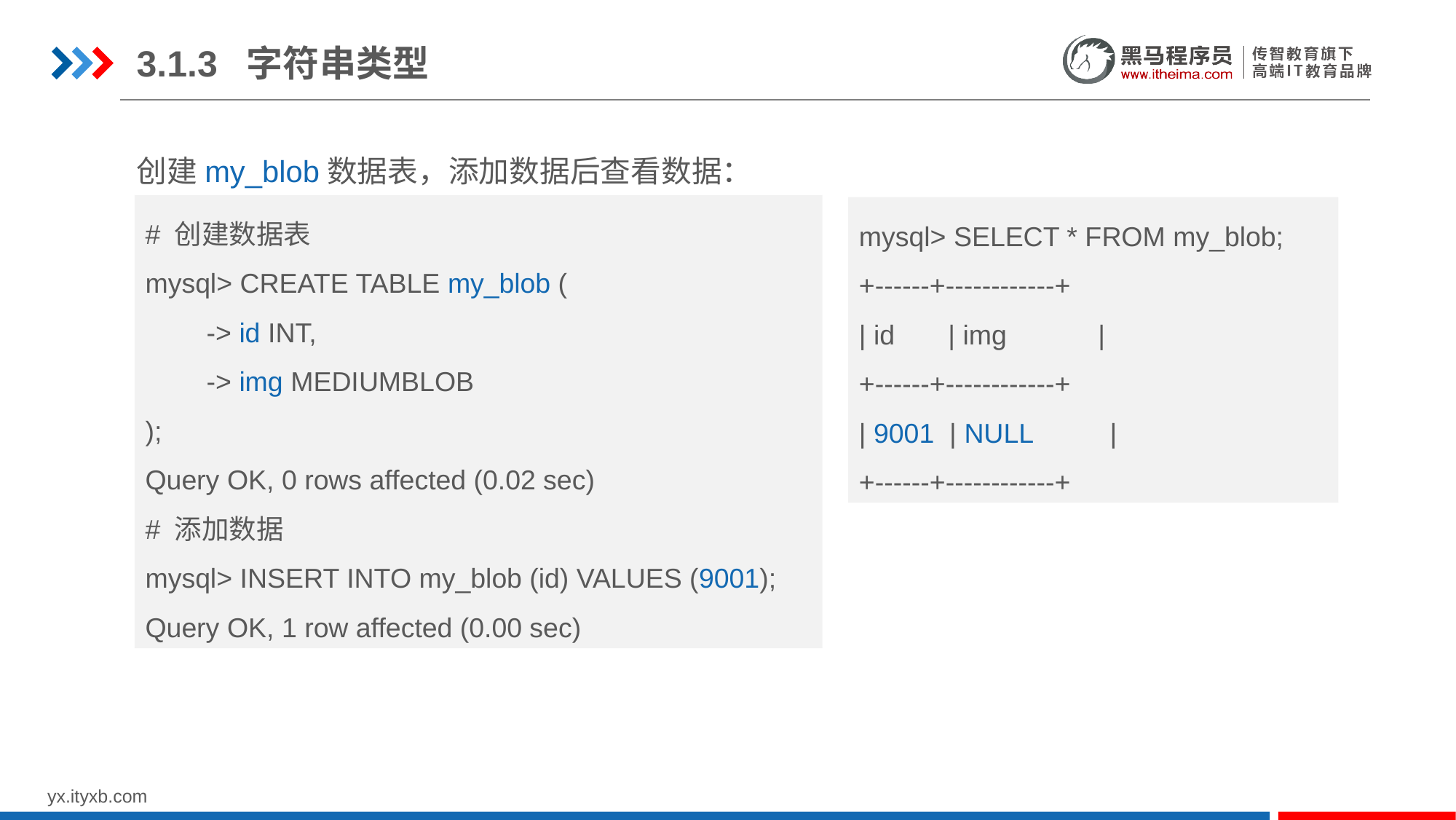

3.1.3  字符串类型
创建my_blob数据表，添加数据后查看数据：
# 创建数据表
mysql> CREATE TABLE my_blob (
        -> id INT,
        -> img MEDIUMBLOB
);
Query OK, 0 rows affected (0.02 sec)
# 添加数据
mysql> INSERT INTO my_blob (id) VALUES (9001);
Query OK, 1 row affected (0.00 sec)
mysql> SELECT * FROM my_blob;
+------+------------+
| id       | img            |
+------+------------+
| 9001  | NULL          |
+------+------------+